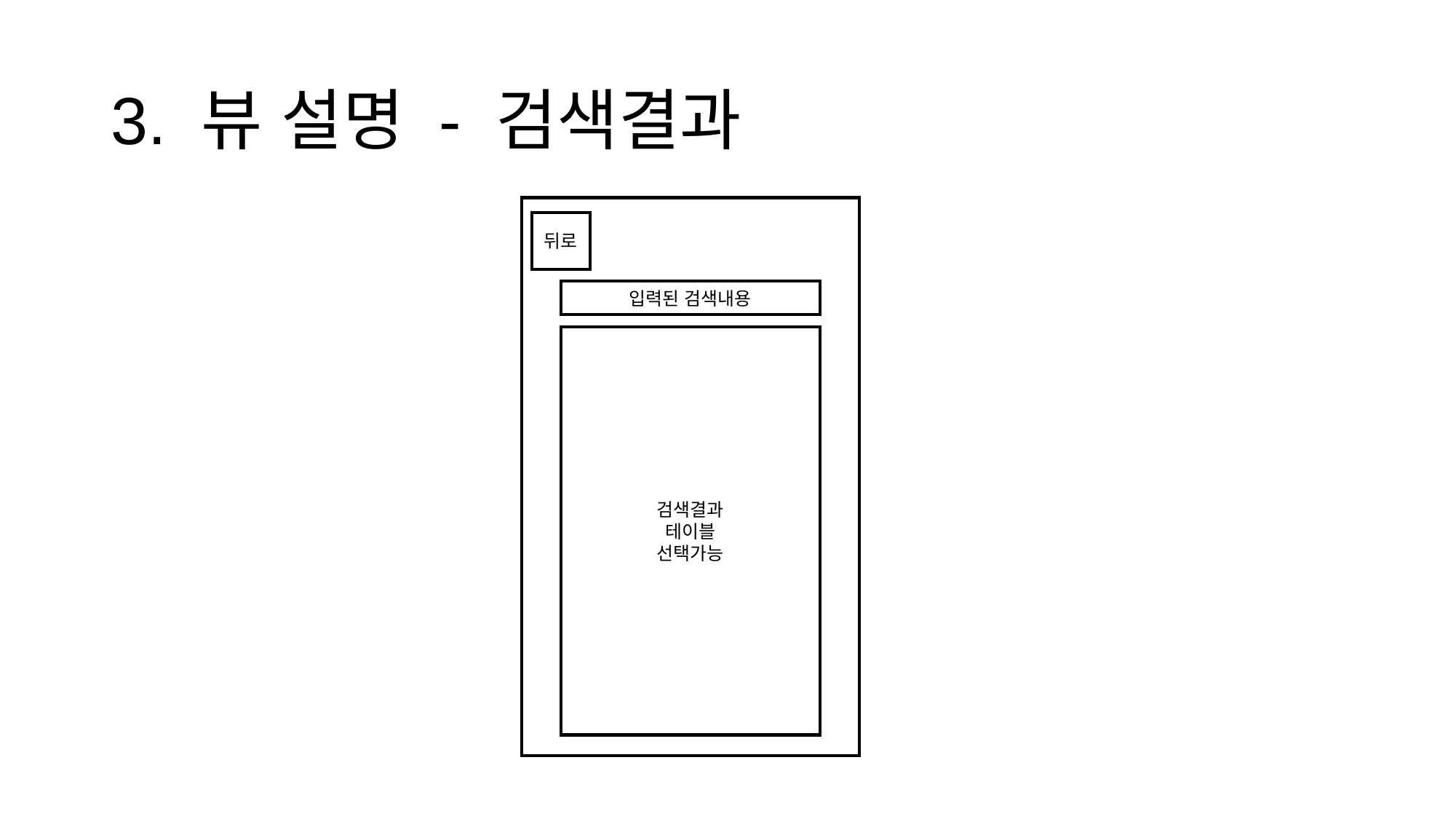

# 3. 뷰 설명 - 검색결과

뒤로
입력된 검색내용
검색결과
테이블
선택가능